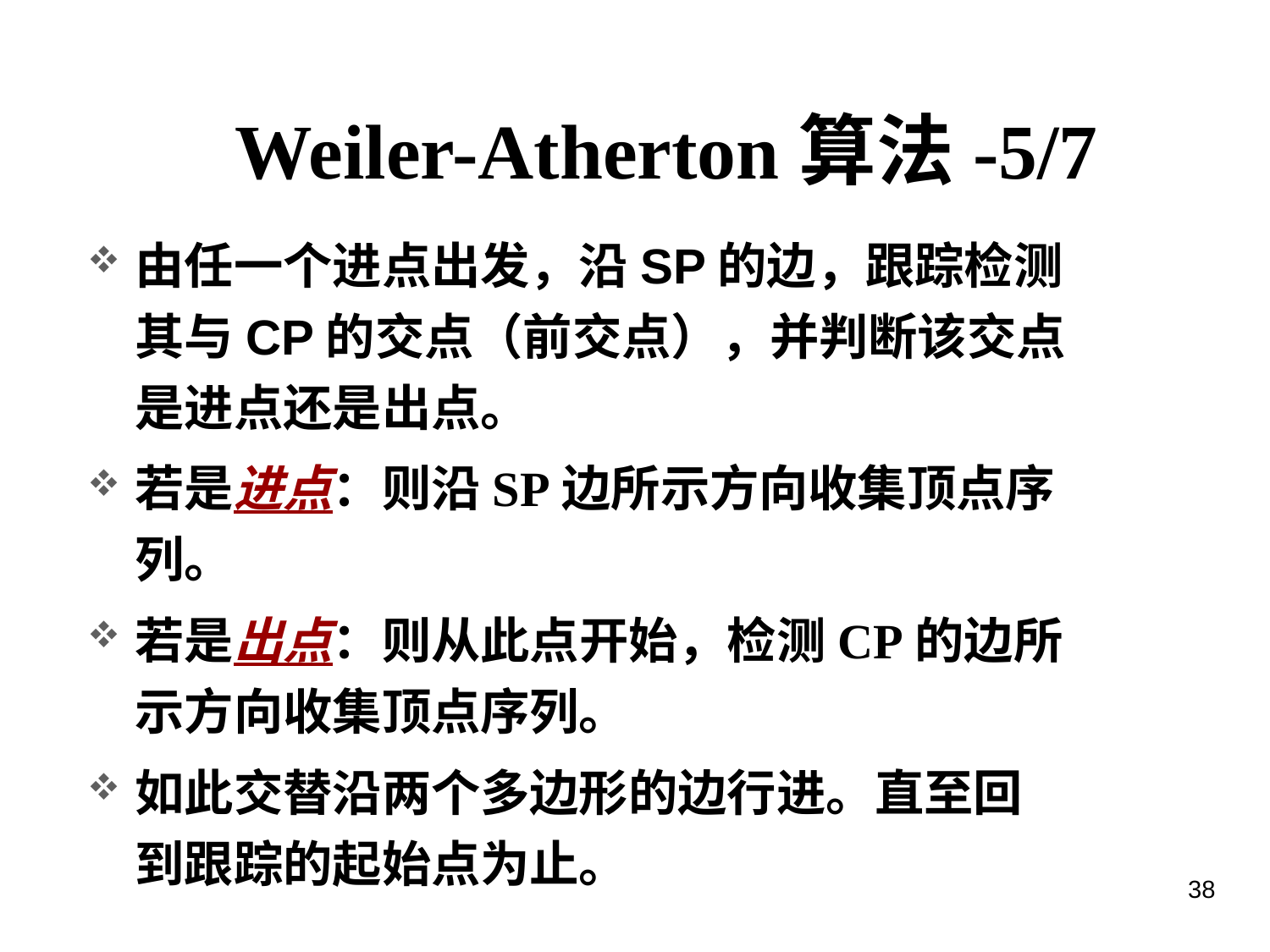

# Weiler-Atherton算法-5/7
由任一个进点出发，沿SP的边，跟踪检测其与CP的交点（前交点），并判断该交点是进点还是出点。
若是进点：则沿SP边所示方向收集顶点序列。
若是出点：则从此点开始，检测CP的边所示方向收集顶点序列。
如此交替沿两个多边形的边行进。直至回到跟踪的起始点为止。
38